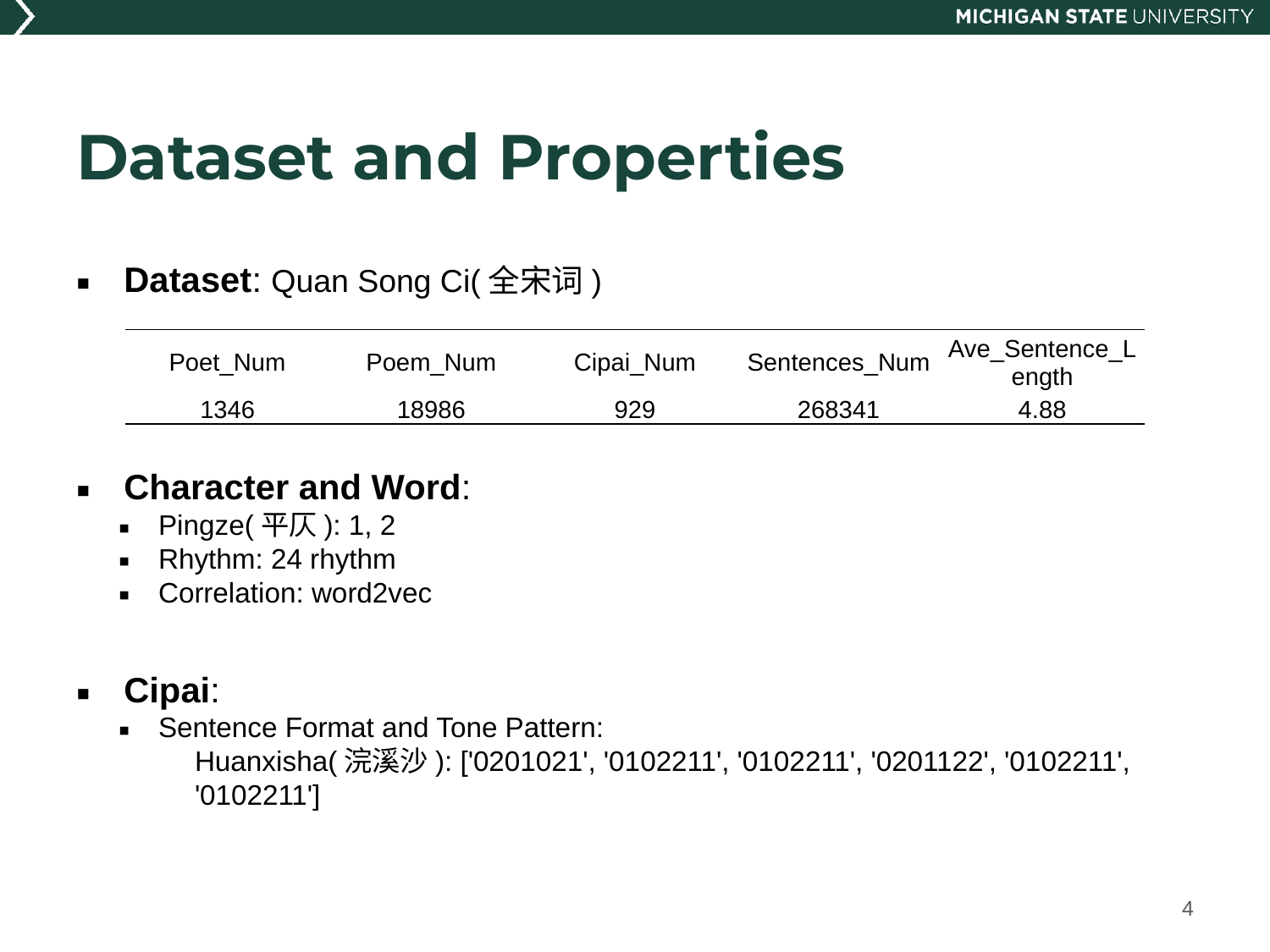

# Dataset and Properties
Dataset: Quan Song Ci(全宋词)

Character and Word:
Pingze(平仄): 1, 2
Rhythm: 24 rhythm
Correlation: word2vec

Cipai:
Sentence Format and Tone Pattern:
Huanxisha(浣溪沙): ['0201021', '0102211', '0102211', '0201122', '0102211', '0102211']
| Poet\_Num | Poem\_Num | Cipai\_Num | Sentences\_Num | Ave\_Sentence\_Length |
| --- | --- | --- | --- | --- |
| 1346 | 18986 | 929 | 268341 | 4.88 |
4